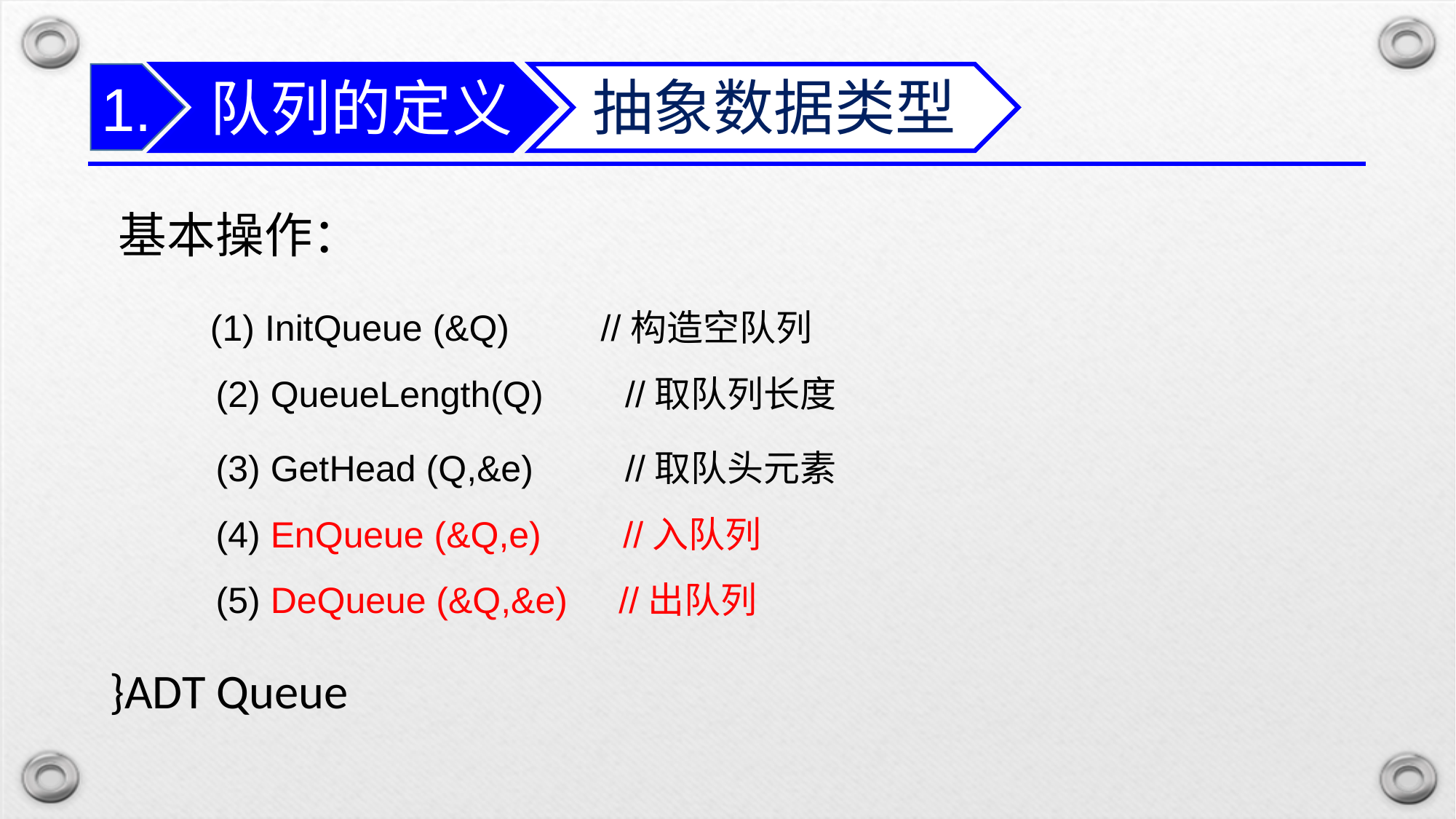

队列的定义

1.
抽象数据类型
基本操作：
      (1) InitQueue (&Q)         //构造空队列
   (2) QueueLength(Q)        //取队列长度
   (3) GetHead (Q,&e)         //取队头元素
   (4) EnQueue (&Q,e)        //入队列
   (5) DeQueue (&Q,&e)     //出队列
}ADT Queue